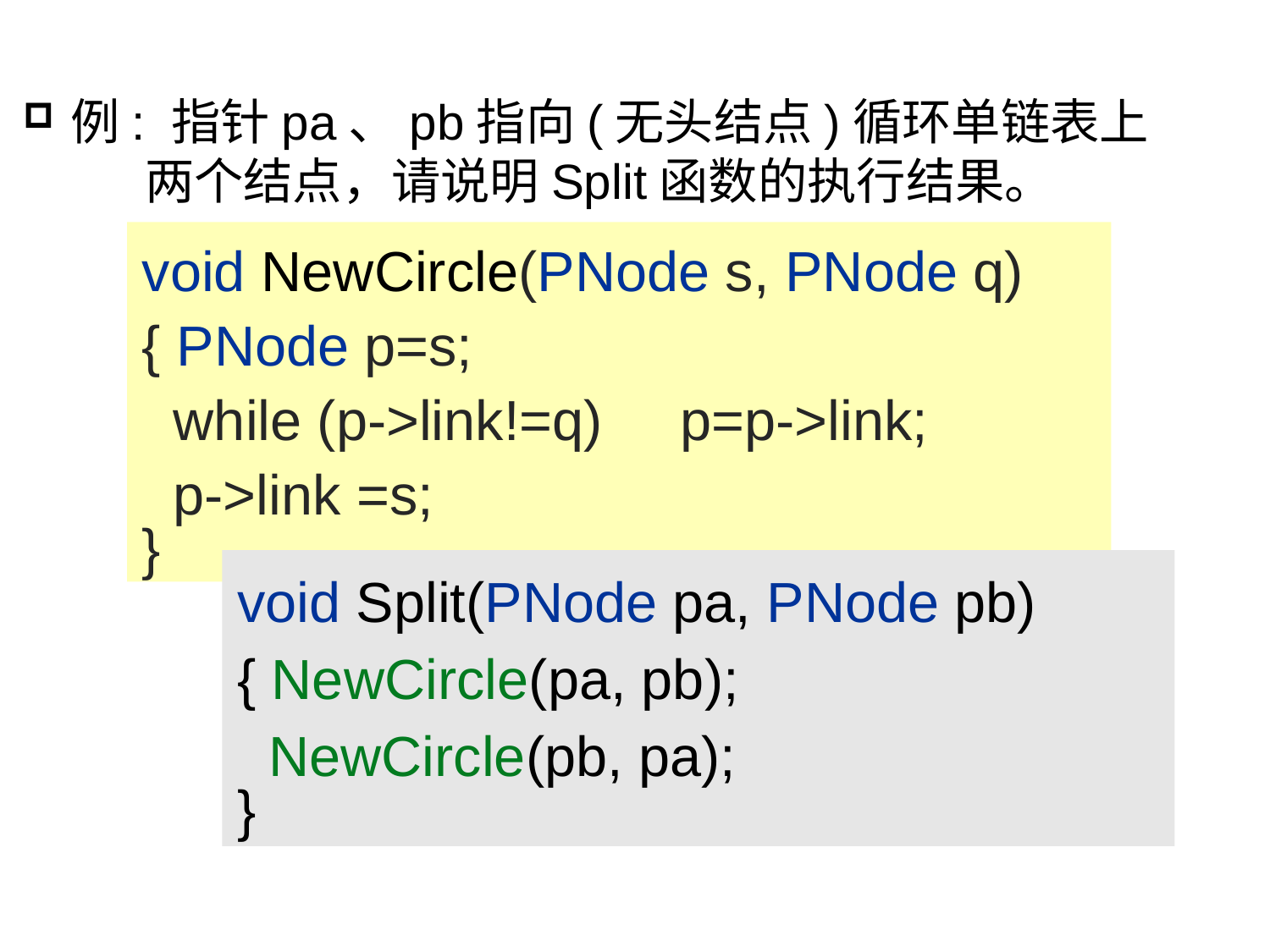

例: 指针pa、pb指向(无头结点)循环单链表上
          两个结点，请说明Split函数的执行结果。
void NewCircle(PNode s, PNode q)
{ PNode p=s;
  while (p->link!=q)     p=p->link;
  p->link =s;
}
void Split(PNode pa, PNode pb)
{ NewCircle(pa, pb);
  NewCircle(pb, pa);
}